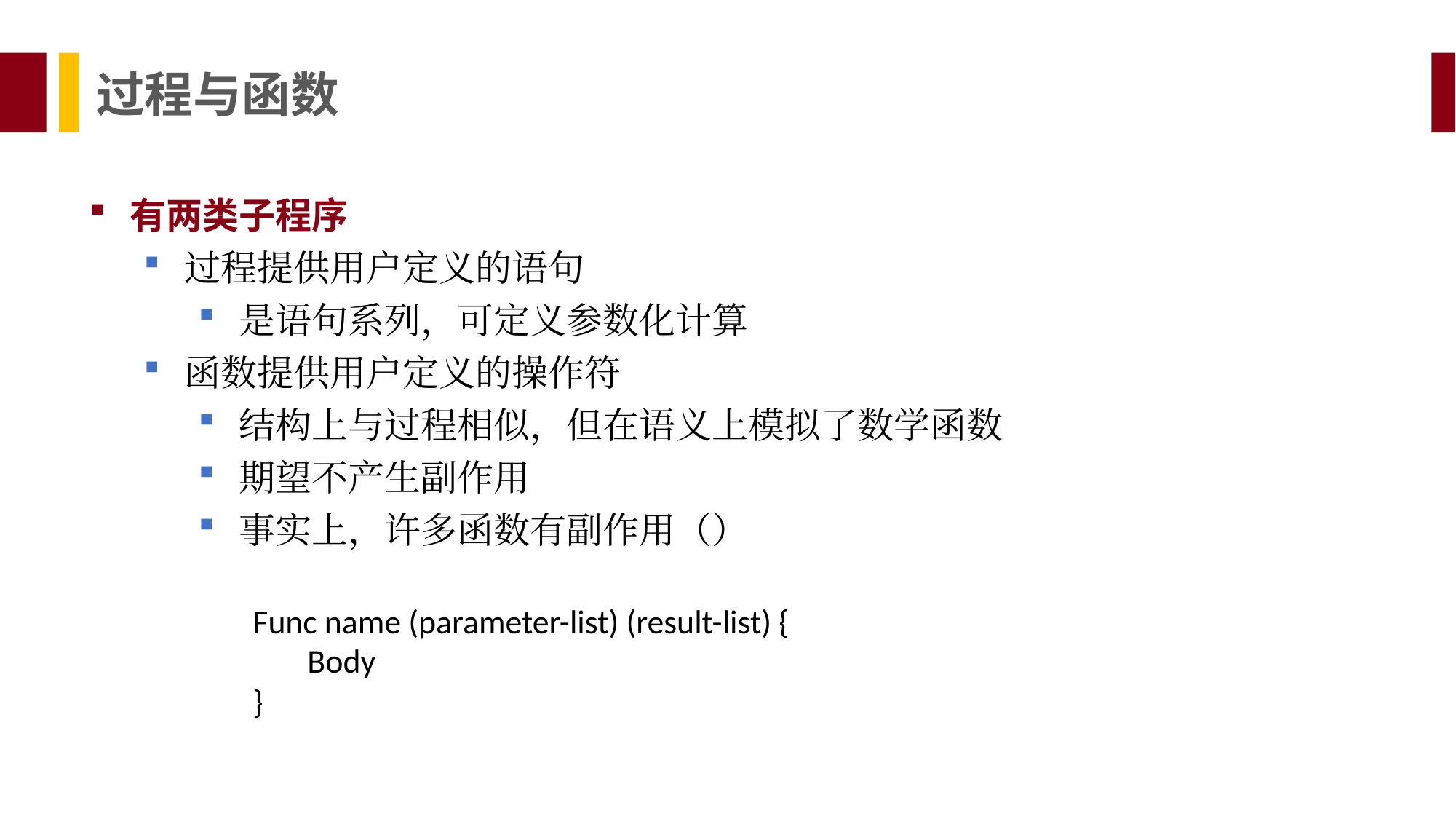

过程与函数
有两类子程序
过程提供用户定义的语句
是语句系列，可定义参数化计算
函数提供用户定义的操作符
结构上与过程相似，但在语义上模拟了数学函数
期望不产生副作用
事实上，许多函数有副作用（）

Func name (parameter-list) (result-list) {
Body
}